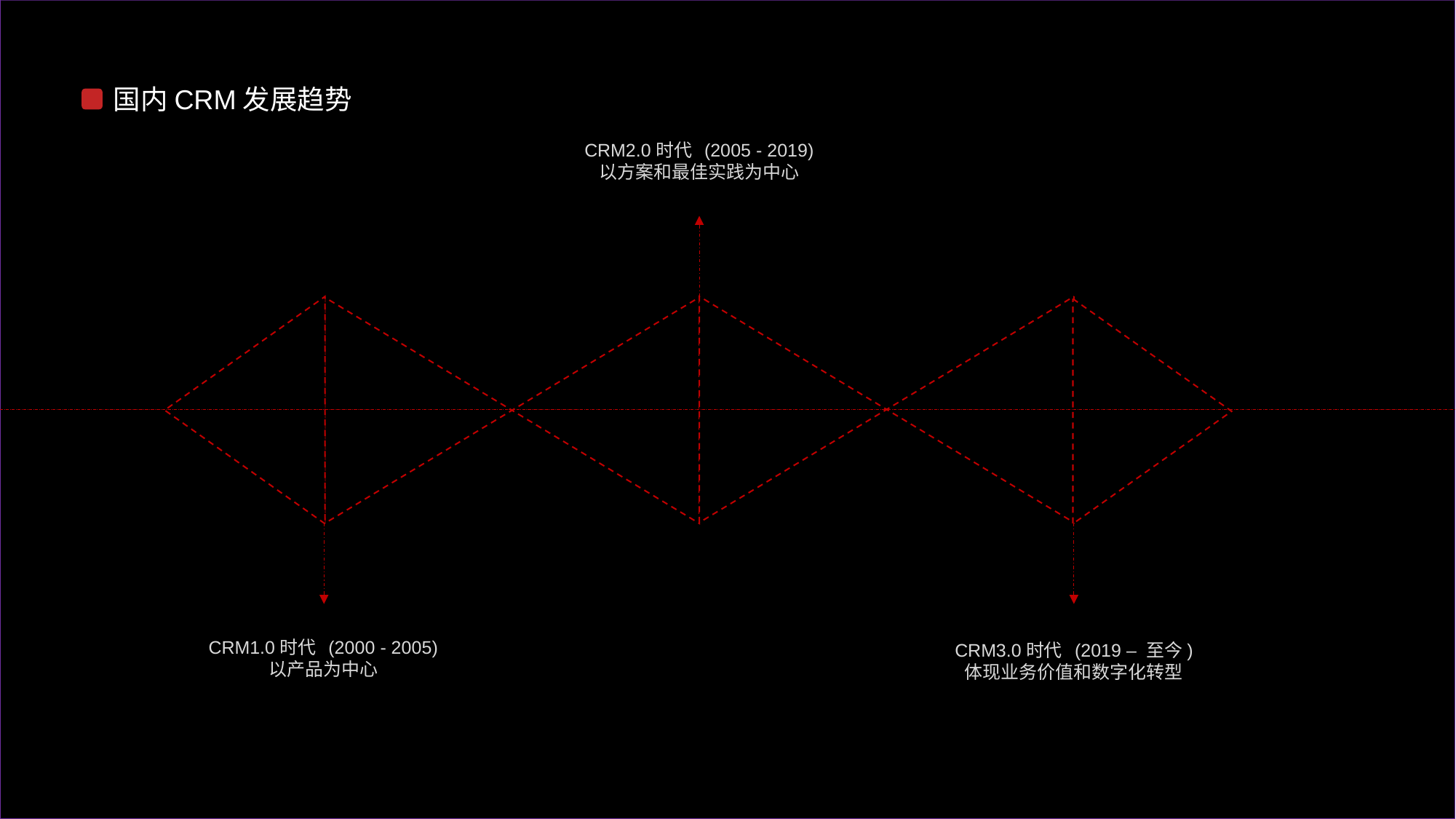

国内CRM发展趋势

CRM2.0时代  (2005 - 2019)
以方案和最佳实践为中心

CRM1.0时代  (2000 - 2005)
以产品为中心
CRM3.0时代  (2019 – 至今)
体现业务价值和数字化转型